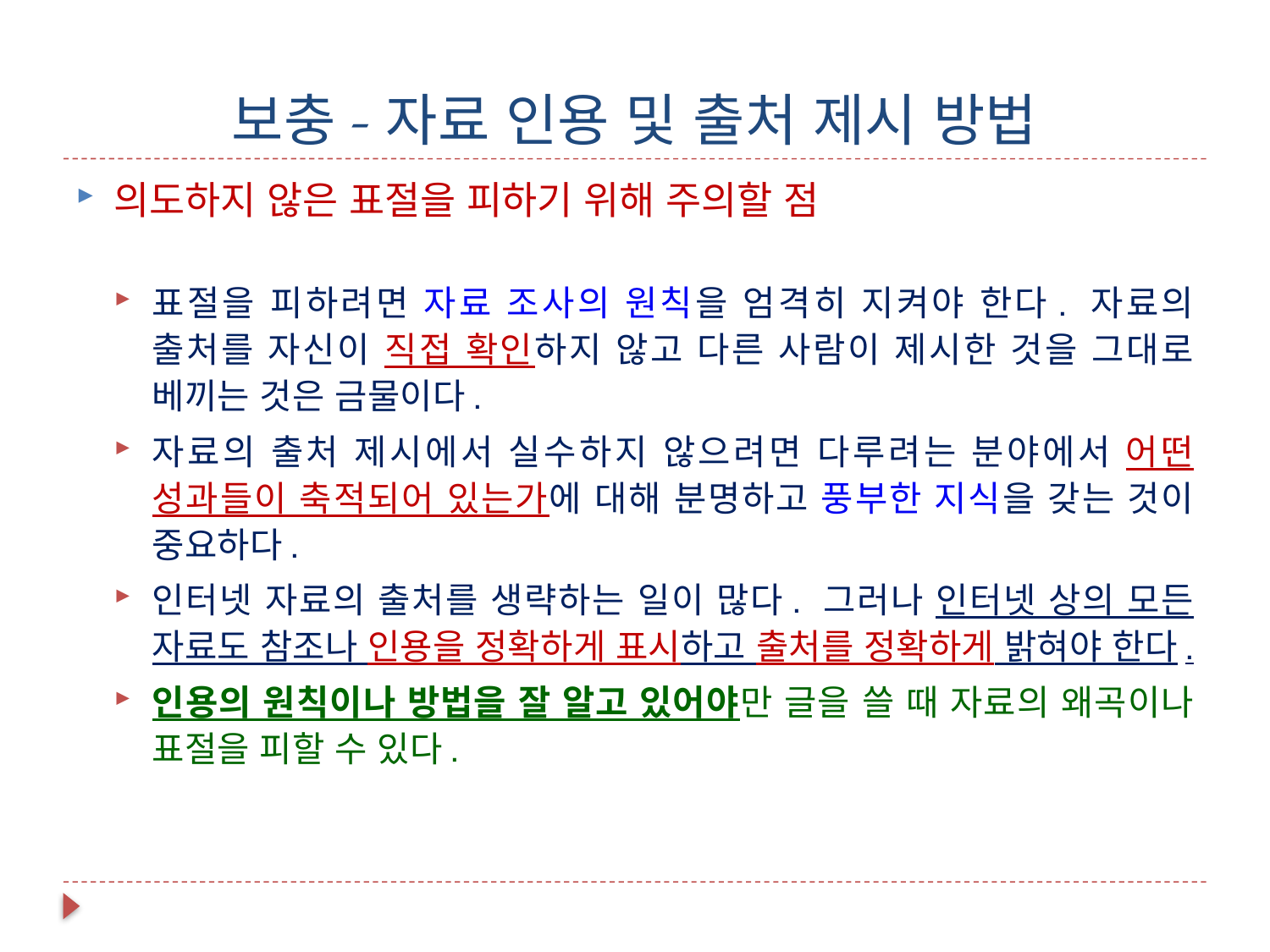

# 보충-자료 인용 및 출처 제시 방법
의도하지 않은 표절을 피하기 위해 주의할 점

표절을 피하려면 자료 조사의 원칙을 엄격히 지켜야 한다. 자료의 출처를 자신이 직접 확인하지 않고 다른 사람이 제시한 것을 그대로 베끼는 것은 금물이다.
자료의 출처 제시에서 실수하지 않으려면 다루려는 분야에서 어떤 성과들이 축적되어 있는가에 대해 분명하고 풍부한 지식을 갖는 것이 중요하다.
인터넷 자료의 출처를 생략하는 일이 많다. 그러나 인터넷 상의 모든 자료도 참조나 인용을 정확하게 표시하고 출처를 정확하게 밝혀야 한다.
인용의 원칙이나 방법을 잘 알고 있어야만 글을 쓸 때 자료의 왜곡이나 표절을 피할 수 있다.